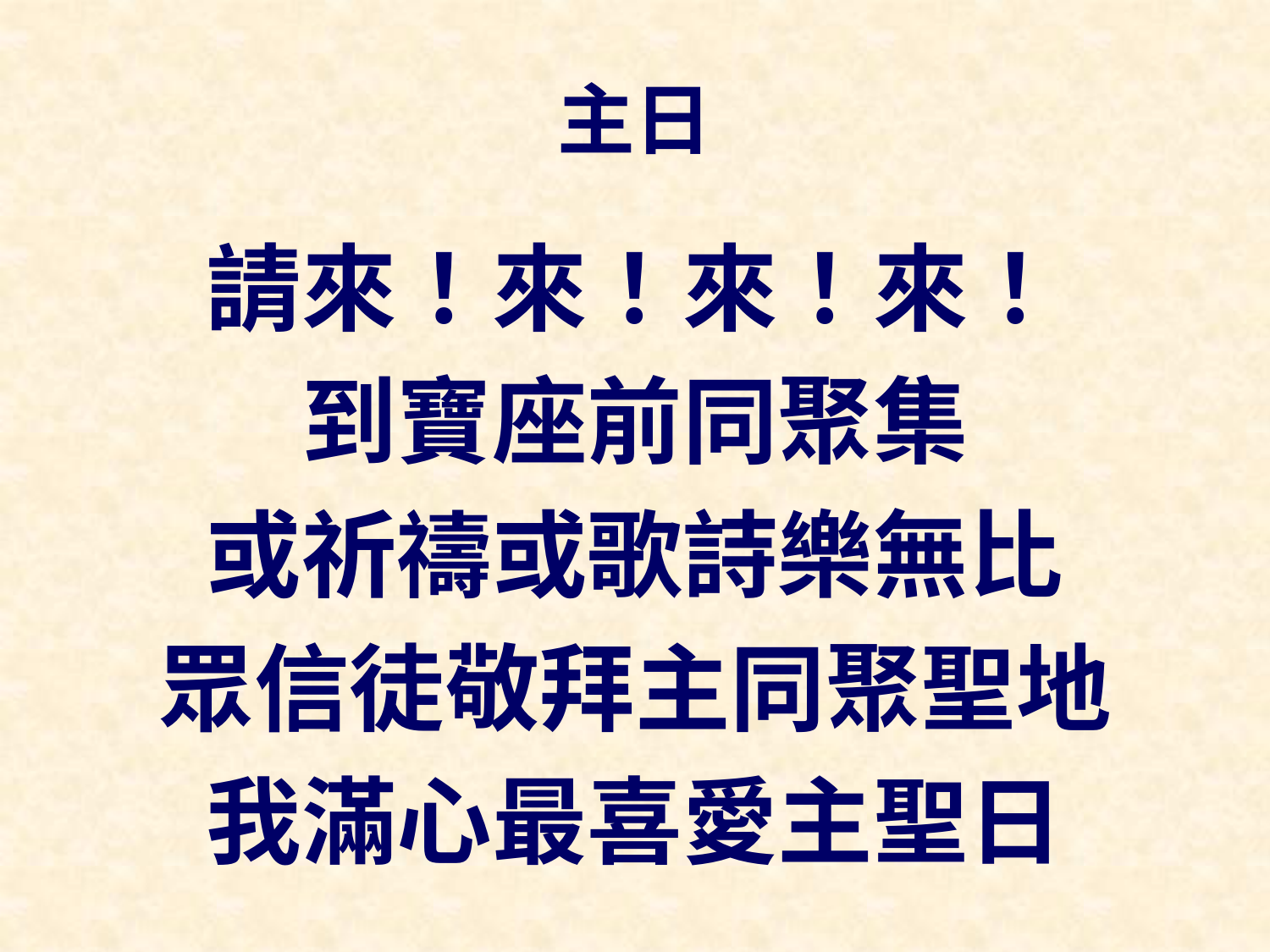

# 主日
請來！來！來！來！
到寶座前同聚集
或祈禱或歌詩樂無比
眾信徒敬拜主同聚聖地
我滿心最喜愛主聖日